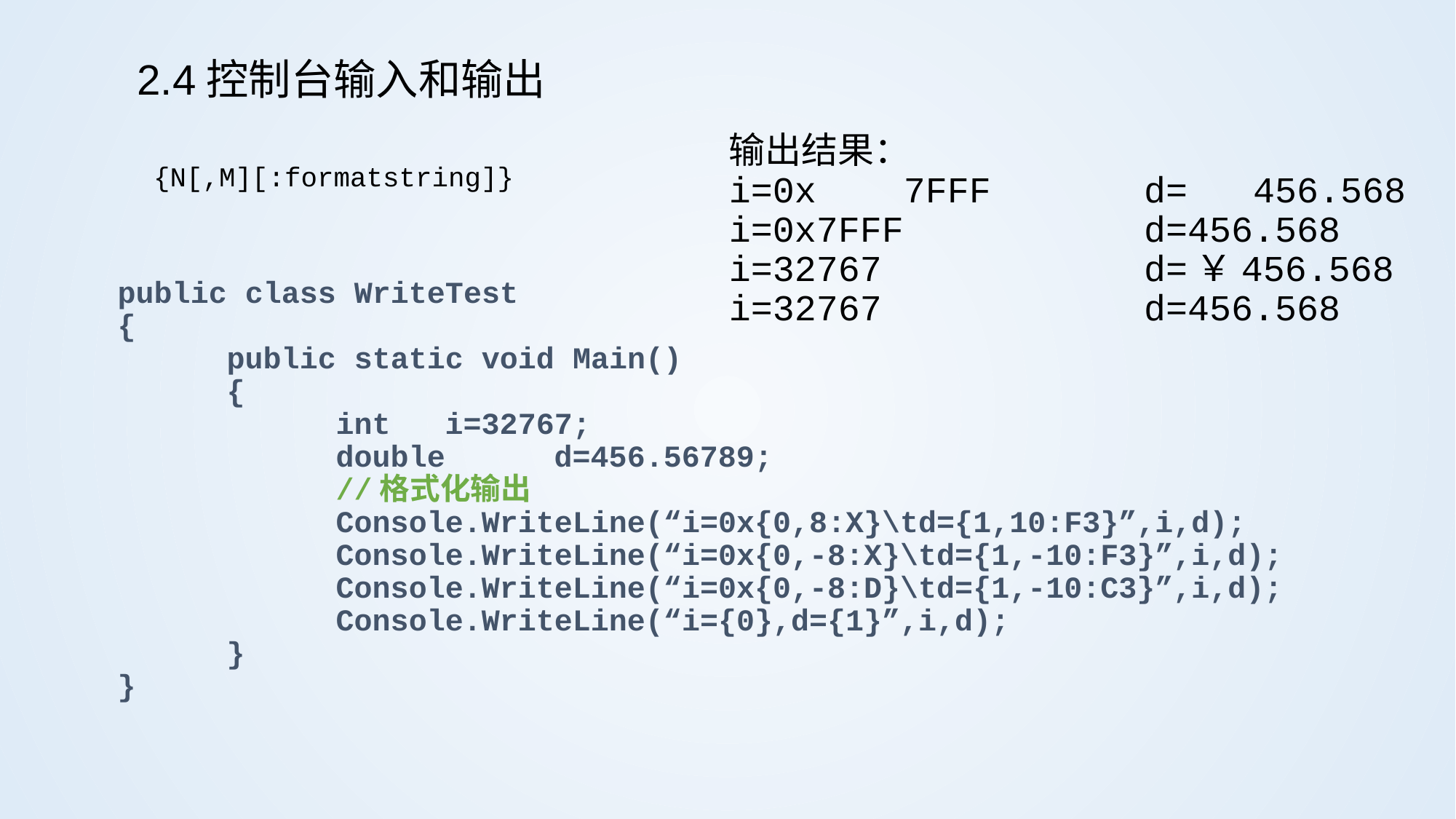

# 2.4控制台输入和输出
输出结果：
i=0x    7FFF       d=   456.568
i=0x7FFF           d=456.568
i=32767            d=￥456.568
i=32767            d=456.568
 {N[,M][:formatstring]}
public class WriteTest
{
	public static void Main()
	{
		int	i=32767;
		double	d=456.56789;
		//格式化输出
		Console.WriteLine(“i=0x{0,8:X}\td={1,10:F3}”,i,d);
		Console.WriteLine(“i=0x{0,-8:X}\td={1,-10:F3}”,i,d);
		Console.WriteLine(“i=0x{0,-8:D}\td={1,-10:C3}”,i,d);
		Console.WriteLine(“i={0},d={1}”,i,d);
	}
}